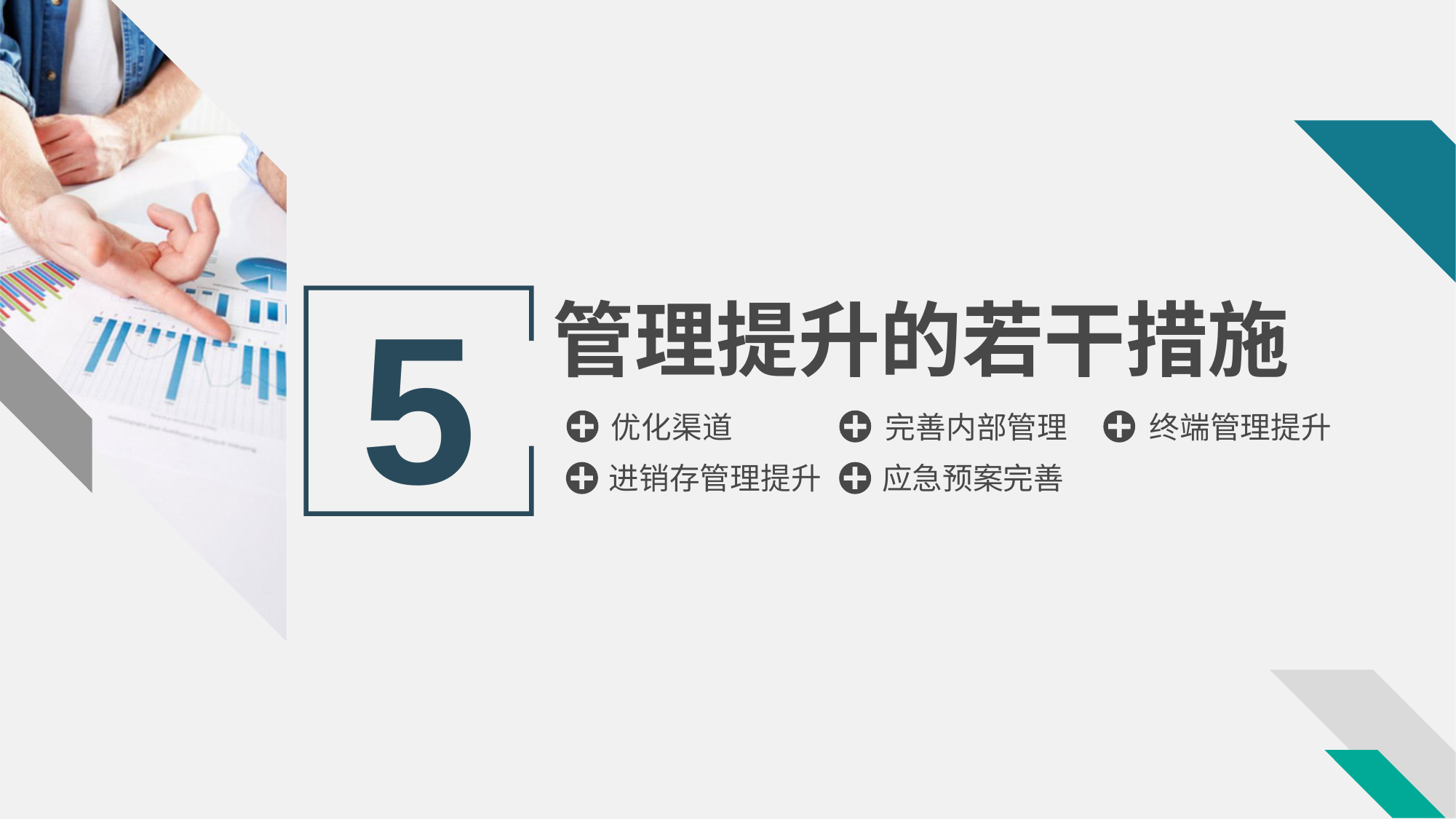

5

管理提升的若干措施

优化渠道
完善内部管理
终端管理提升

进销存管理提升
应急预案完善